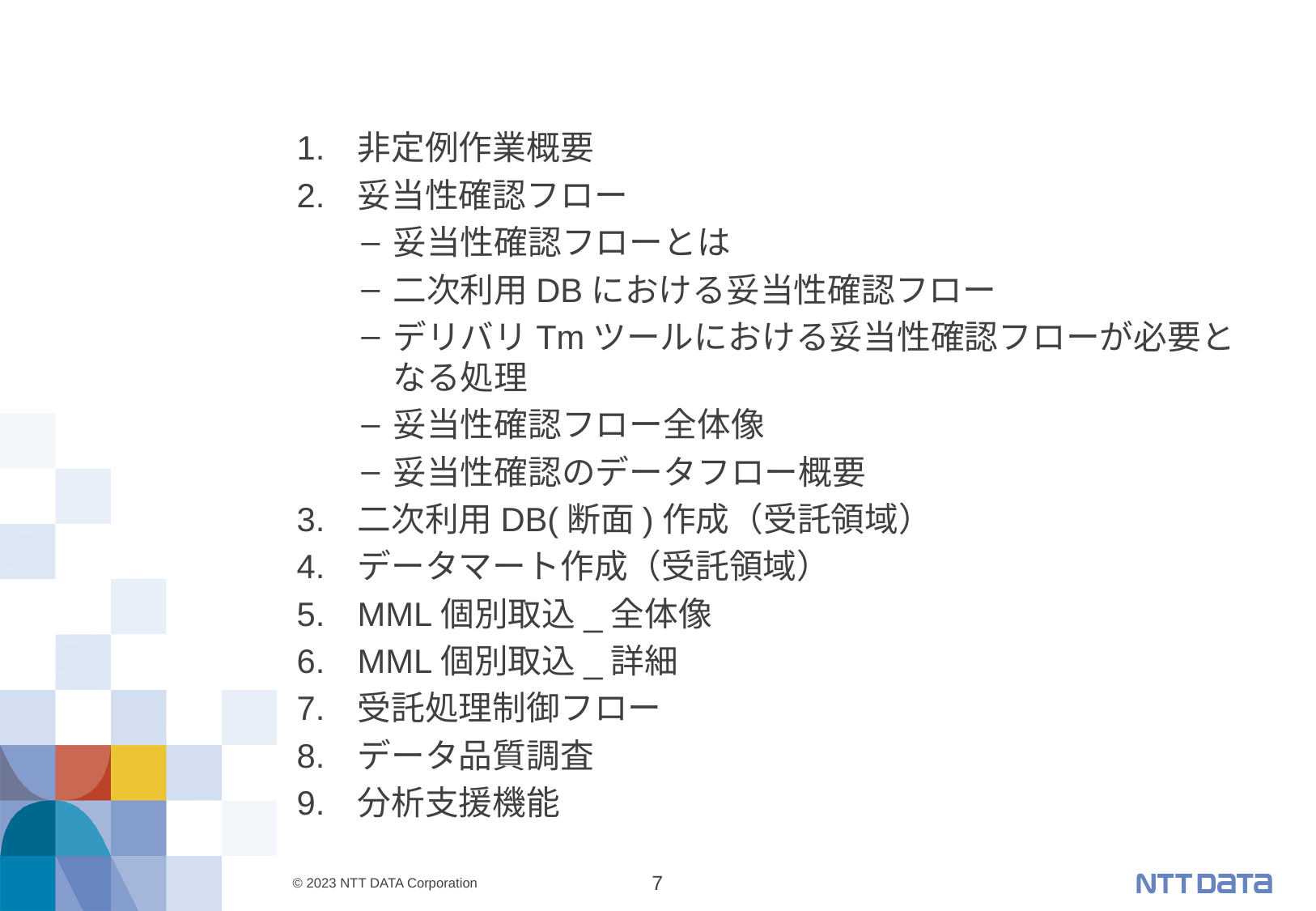

非定例作業概要
妥当性確認フロー
妥当性確認フローとは
二次利用DBにおける妥当性確認フロー
デリバリTmツールにおける妥当性確認フローが必要となる処理
妥当性確認フロー全体像
妥当性確認のデータフロー概要
二次利用DB(断面)作成（受託領域）
データマート作成（受託領域）
MML個別取込_全体像
MML個別取込_詳細
受託処理制御フロー
データ品質調査
分析支援機能